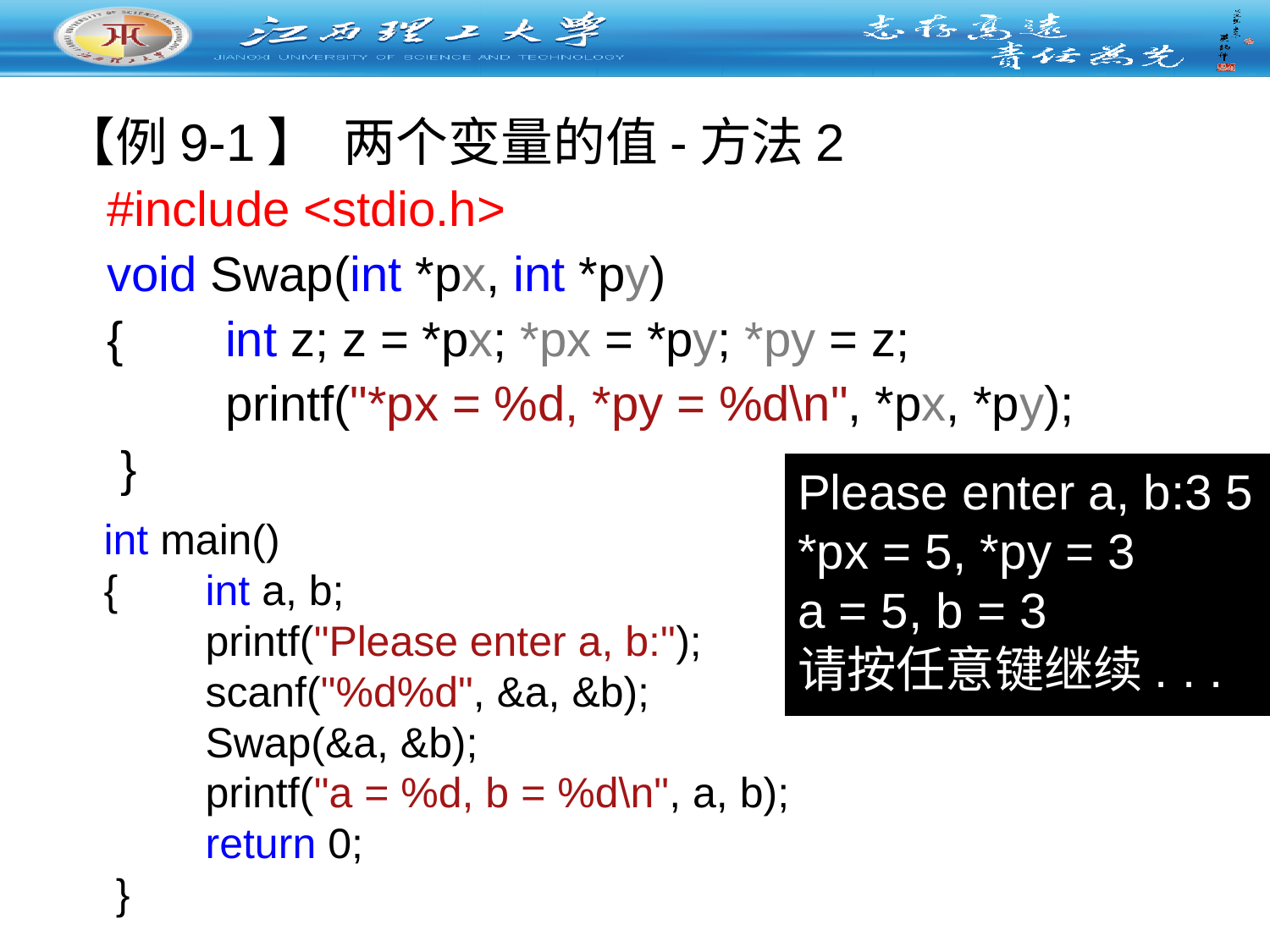

【例9-1】  两个变量的值-方法2
#include <stdio.h>
void Swap(int *px, int *py)
{  	int z; z = *px; *px = *py; *py = z;
  	printf("*px = %d, *py = %d\n", *px, *py);
 }
Please enter a, b:3 5
*px = 5, *py = 3
a = 5, b = 3
请按任意键继续. . .
int main()
{  	int a, b;
  	printf("Please enter a, b:");
  	scanf("%d%d", &a, &b);
  	Swap(&a, &b);
  	printf("a = %d, b = %d\n", a, b);
  	return 0;
 }